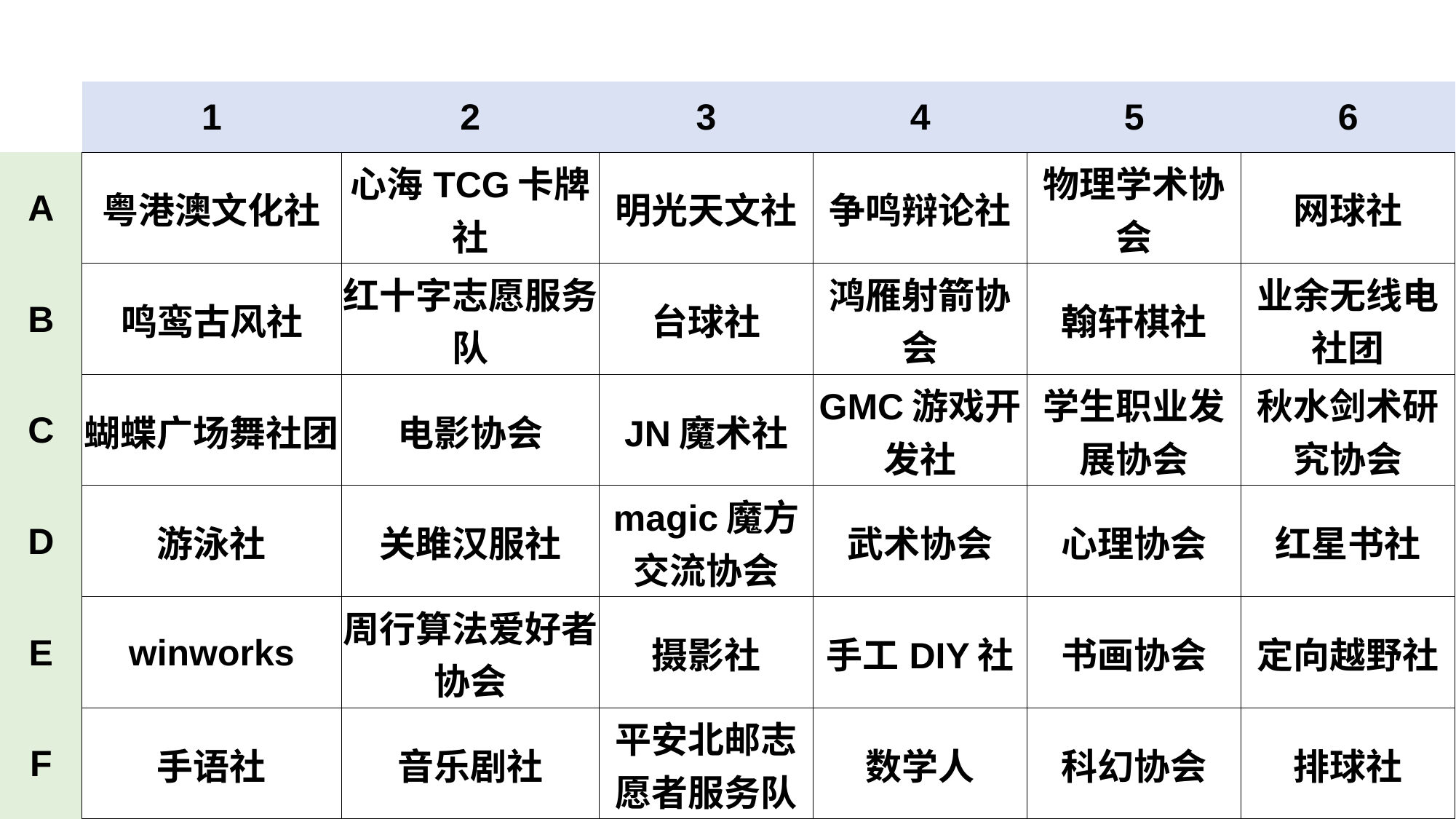

|  | 1 | 2 | 3 | 4 | 5 | 6 |
| --- | --- | --- | --- | --- | --- | --- |
| A | 粤港澳文化社 | 心海TCG卡牌社 | 明光天文社 | 争鸣辩论社 | 物理学术协会 | 网球社 |
| B | 鸣鸾古风社 | 红十字志愿服务队 | 台球社 | 鸿雁射箭协会 | 翰轩棋社 | 业余无线电社团 |
| C | 蝴蝶广场舞社团 | 电影协会 | JN魔术社 | GMC游戏开发社 | 学生职业发展协会 | 秋水剑术研究协会 |
| D | 游泳社 | 关雎汉服社 | magic魔方交流协会 | 武术协会 | 心理协会 | 红星书社 |
| E | winworks | 周行算法爱好者协会 | 摄影社 | 手工DIY社 | 书画协会 | 定向越野社 |
| F | 手语社 | 音乐剧社 | 平安北邮志愿者服务队 | 数学人 | 科幻协会 | 排球社 |